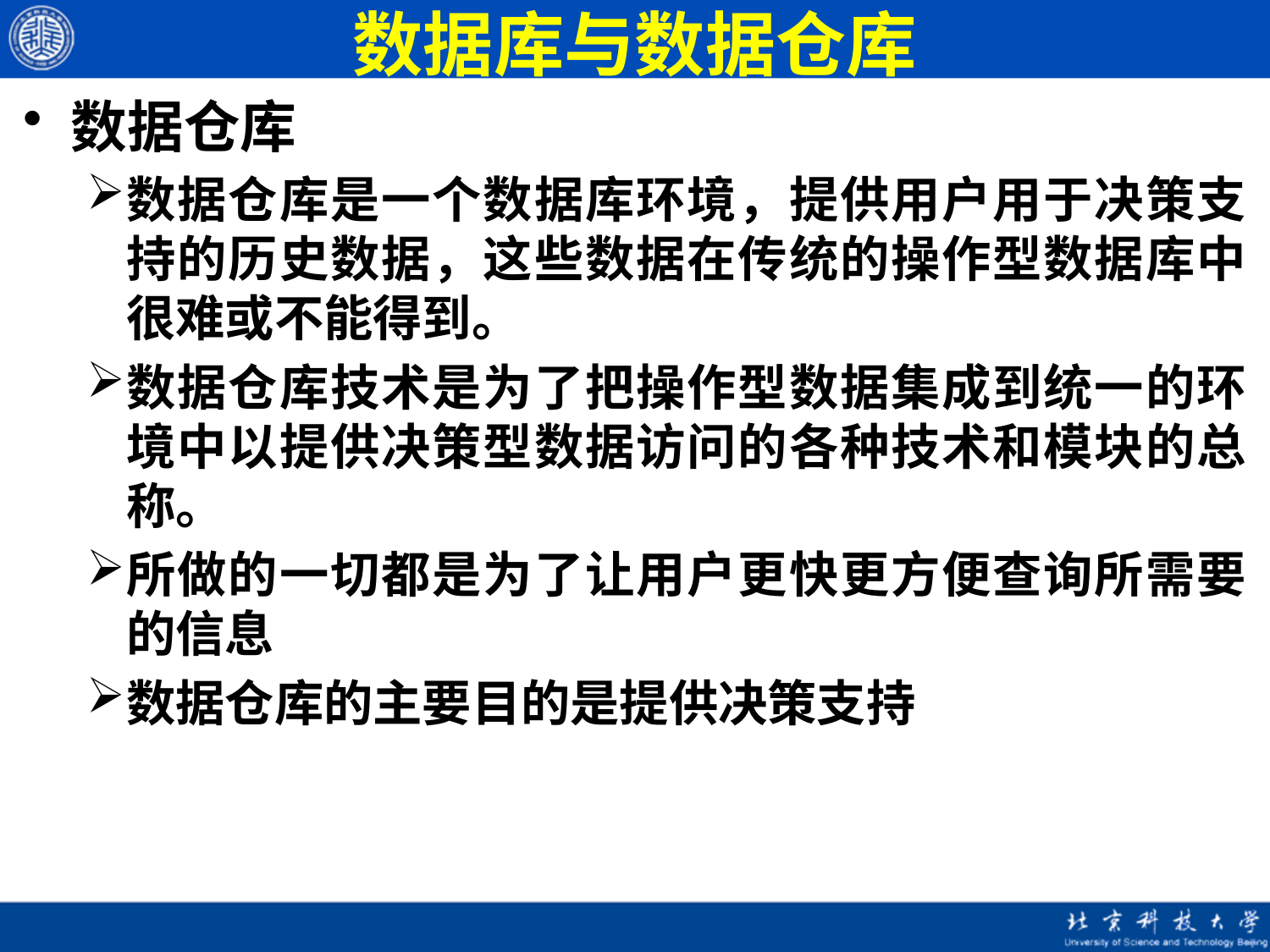

# 数据库与数据仓库
数据仓库
数据仓库是一个数据库环境，提供用户用于决策支持的历史数据，这些数据在传统的操作型数据库中很难或不能得到。
数据仓库技术是为了把操作型数据集成到统一的环境中以提供决策型数据访问的各种技术和模块的总称。
所做的一切都是为了让用户更快更方便查询所需要的信息
数据仓库的主要目的是提供决策支持